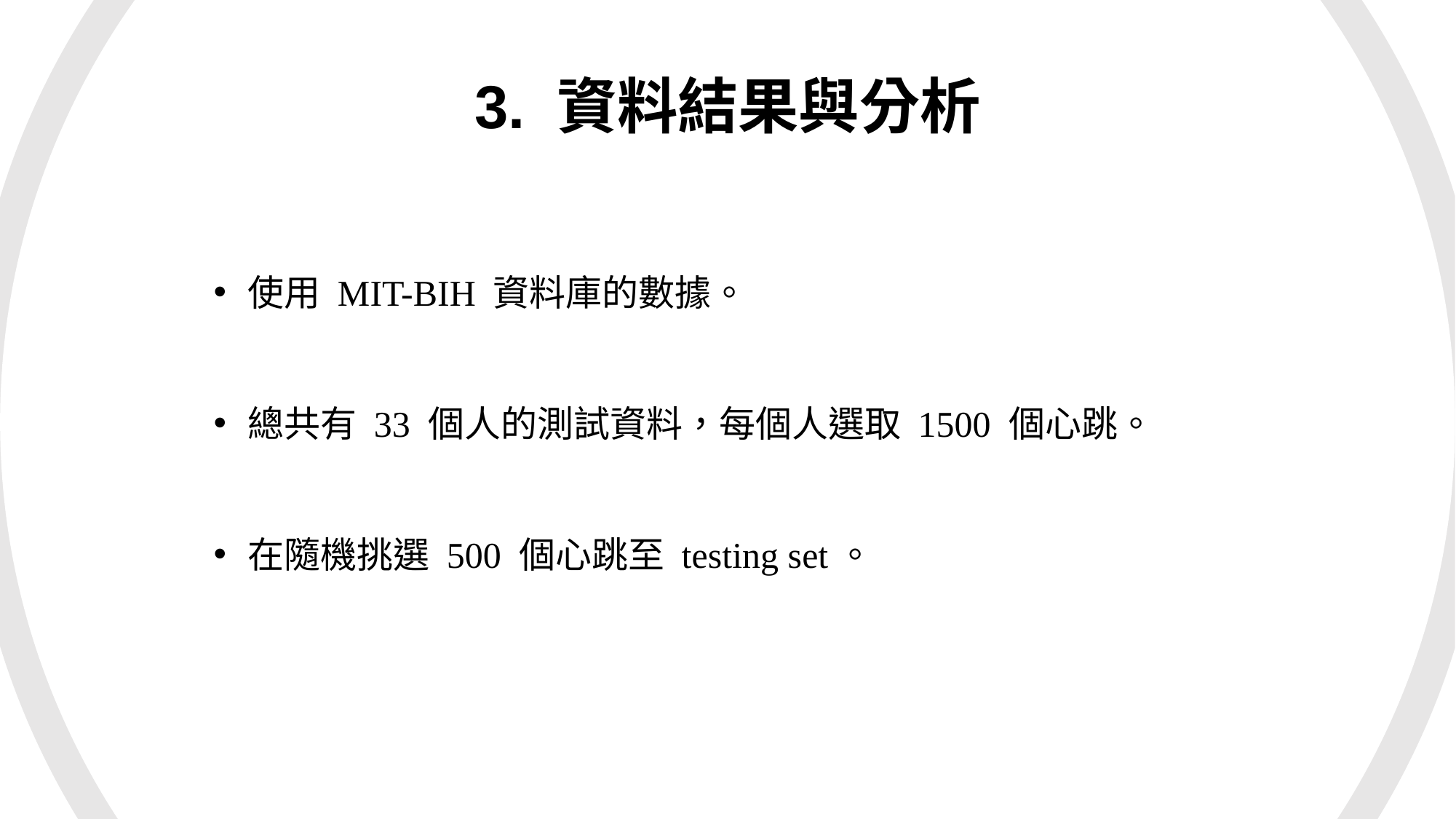

# 3. 資料結果與分析
使用 MIT-BIH 資料庫的數據。

總共有 33 個人的測試資料，每個人選取 1500 個心跳。

在隨機挑選 500 個心跳至 testing set。